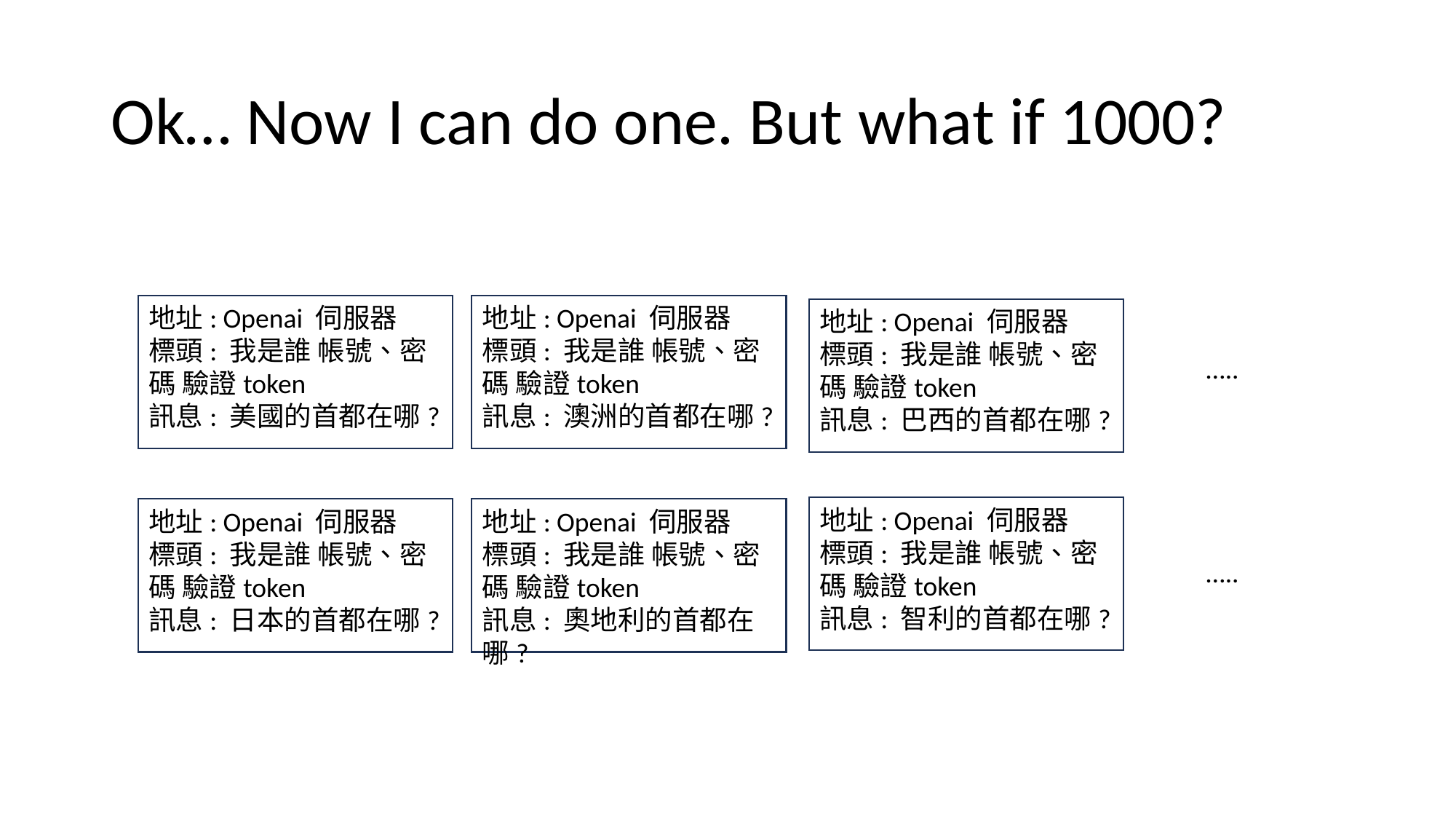

# Ok… Now I can do one. But what if 1000?

地址: Openai 伺服器
標頭: 我是誰 帳號、密碼 驗證token
訊息: 澳洲的首都在哪?
地址: Openai 伺服器
標頭: 我是誰 帳號、密碼 驗證token
訊息: 美國的首都在哪?
地址: Openai 伺服器
標頭: 我是誰 帳號、密碼 驗證token
訊息: 巴西的首都在哪?
…..
地址: Openai 伺服器
標頭: 我是誰 帳號、密碼 驗證token
訊息: 智利的首都在哪?
地址: Openai 伺服器
標頭: 我是誰 帳號、密碼 驗證token
訊息: 日本的首都在哪?
地址: Openai 伺服器
標頭: 我是誰 帳號、密碼 驗證token
訊息: 奧地利的首都在哪?
…..